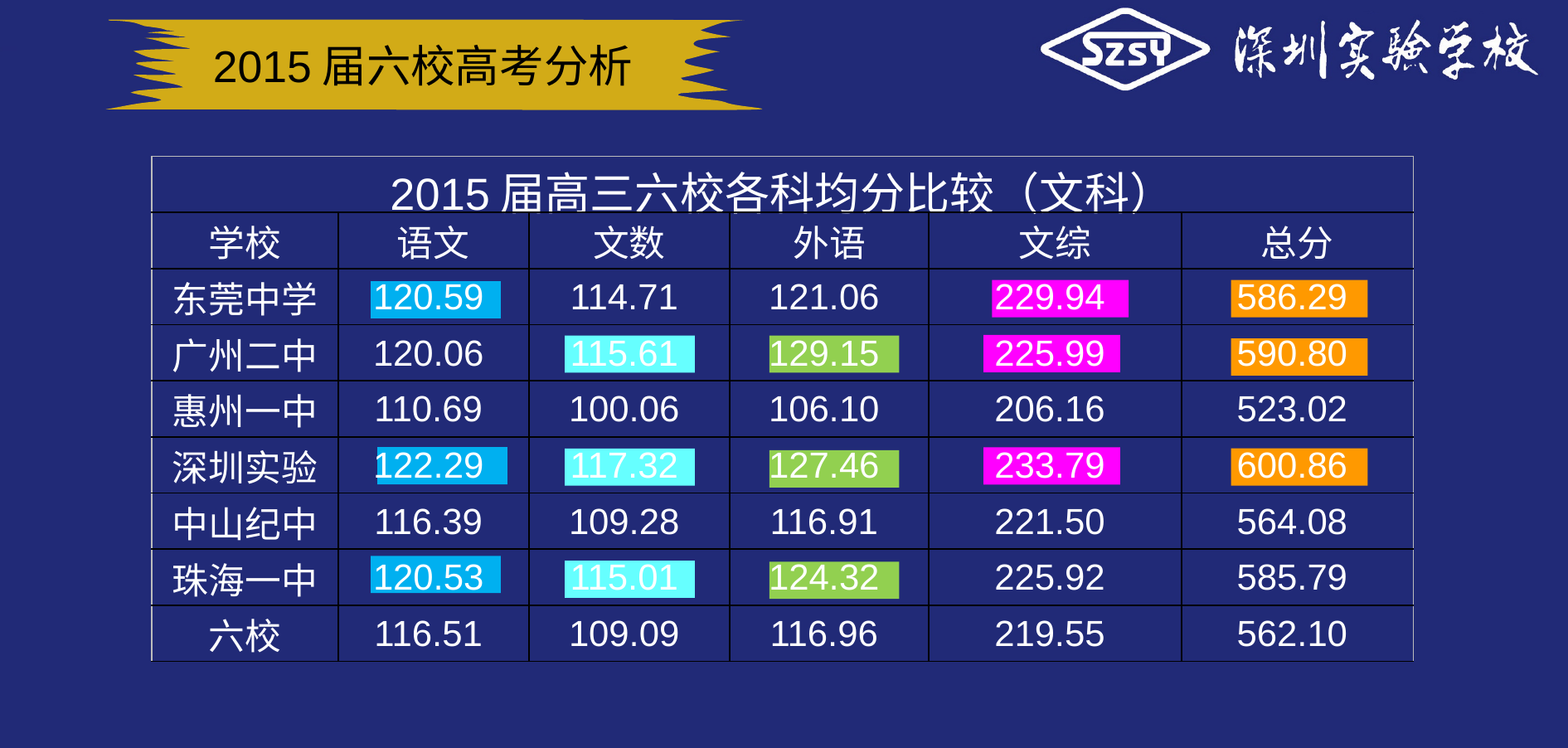

2015届六校高考分析
| 2015届高三六校各科均分比较（文科） |  |  |  |  |  |
| --- | --- | --- | --- | --- | --- |
| 学校 | 语文 | 文数 | 外语 | 文综 | 总分 |
| 东莞中学 | 120.59 | 114.71 | 121.06 | 229.94 | 586.29 |
| 广州二中 | 120.06 | 115.61 | 129.15 | 225.99 | 590.80 |
| 惠州一中 | 110.69 | 100.06 | 106.10 | 206.16 | 523.02 |
| 深圳实验 | 122.29 | 117.32 | 127.46 | 233.79 | 600.86 |
| 中山纪中 | 116.39 | 109.28 | 116.91 | 221.50 | 564.08 |
| 珠海一中 | 120.53 | 115.01 | 124.32 | 225.92 | 585.79 |
| 六校 | 116.51 | 109.09 | 116.96 | 219.55 | 562.10 |
|  |  |  |  |  |  |